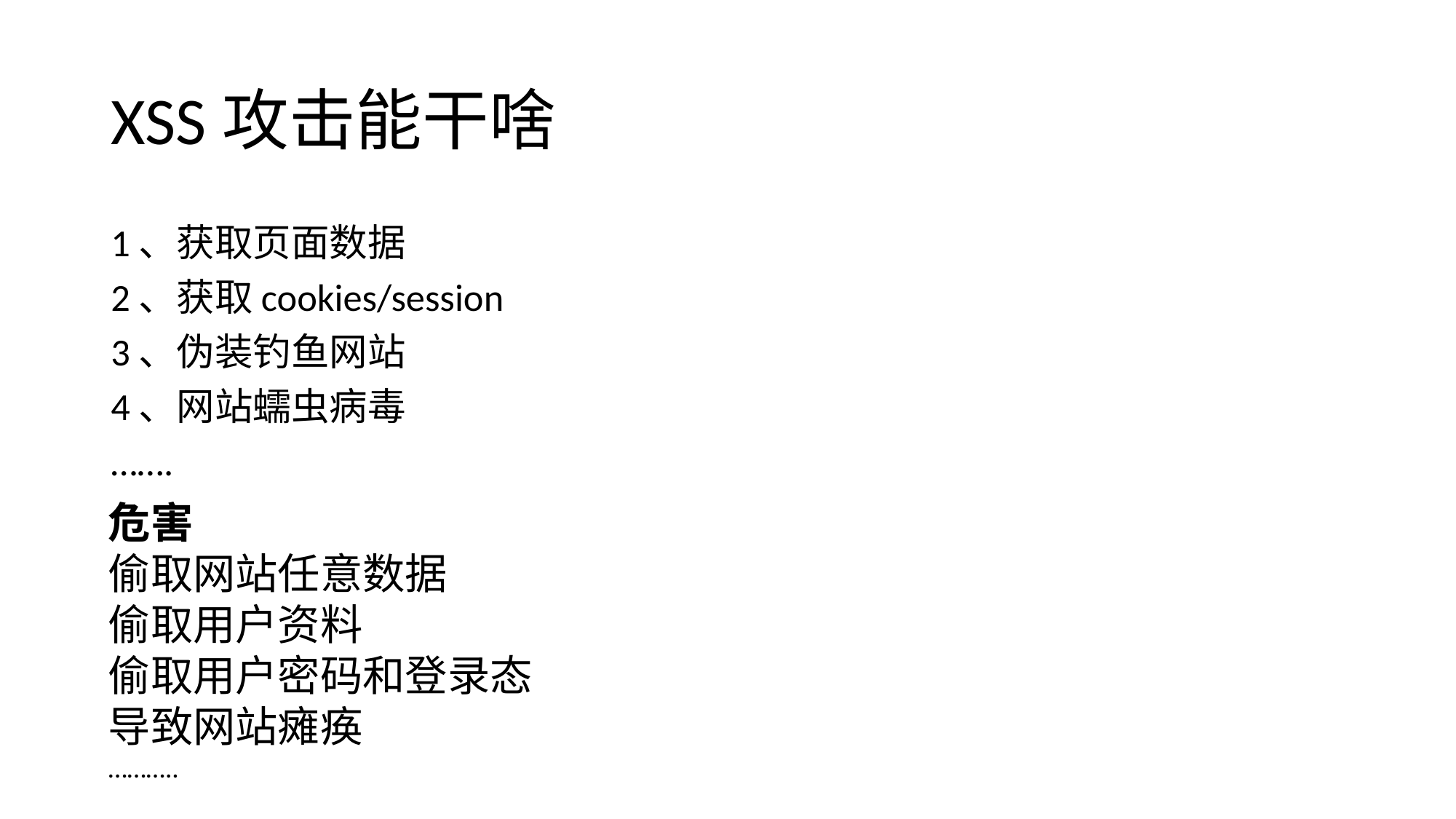

# XSS攻击能干啥
1、获取页面数据
2、获取cookies/session
3、伪装钓鱼网站
4、网站蠕虫病毒
…….

危害
偷取网站任意数据
偷取用户资料
偷取用户密码和登录态
导致网站瘫痪
………..